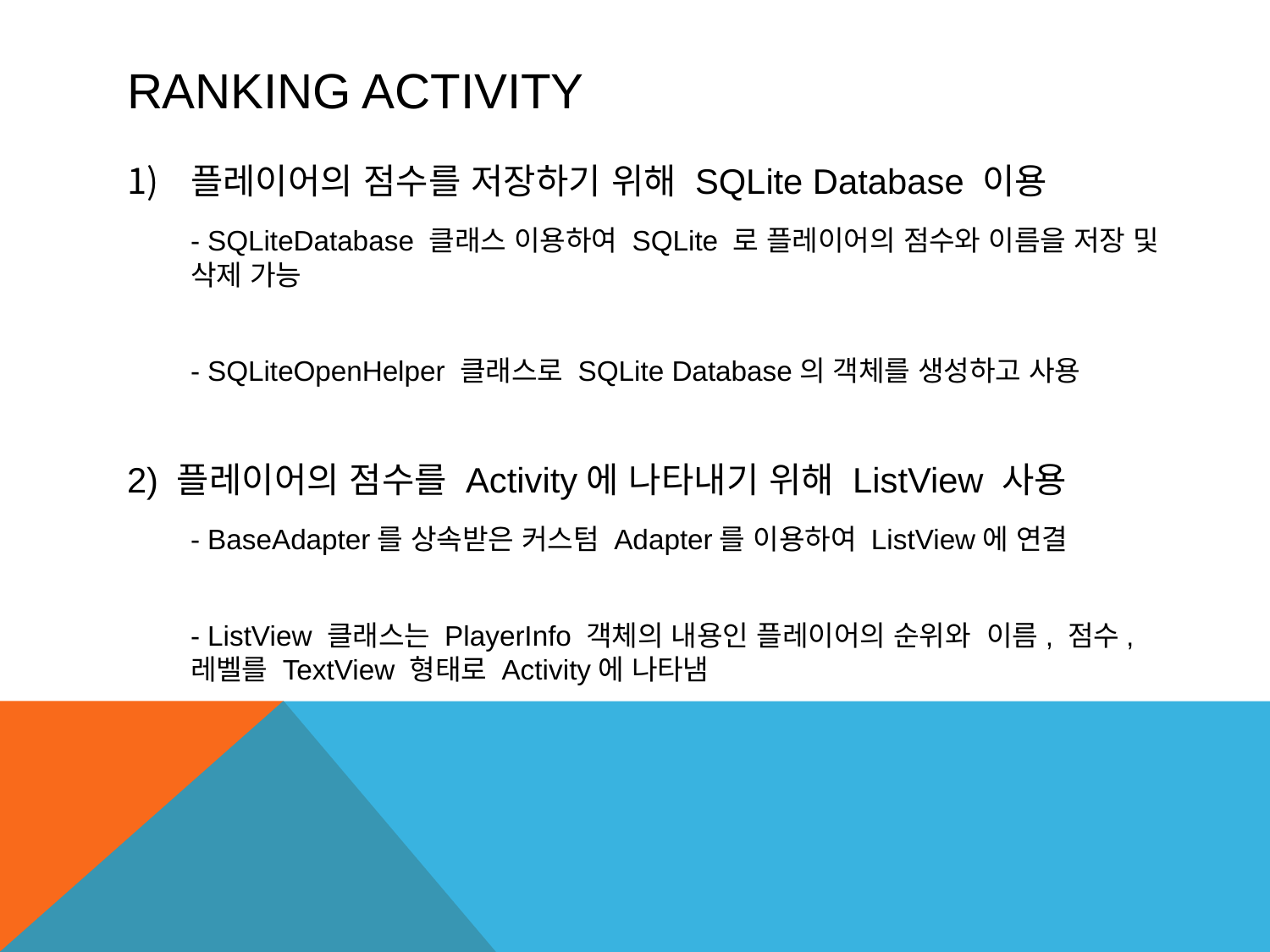

# ranking activity
플레이어의 점수를 저장하기 위해 SQLite Database 이용
	- SQLiteDatabase 클래스 이용하여 SQLite 로 플레이어의 점수와 이름을 저장 및 삭제 가능

	- SQLiteOpenHelper 클래스로 SQLite Database의 객체를 생성하고 사용

2) 플레이어의 점수를 Activity에 나타내기 위해 ListView 사용
	- BaseAdapter를 상속받은 커스텀 Adapter를 이용하여 ListView에 연결

	- ListView 클래스는 PlayerInfo 객체의 내용인 플레이어의 순위와  이름, 점수, 레벨를 TextView 형태로 Activity에 나타냄